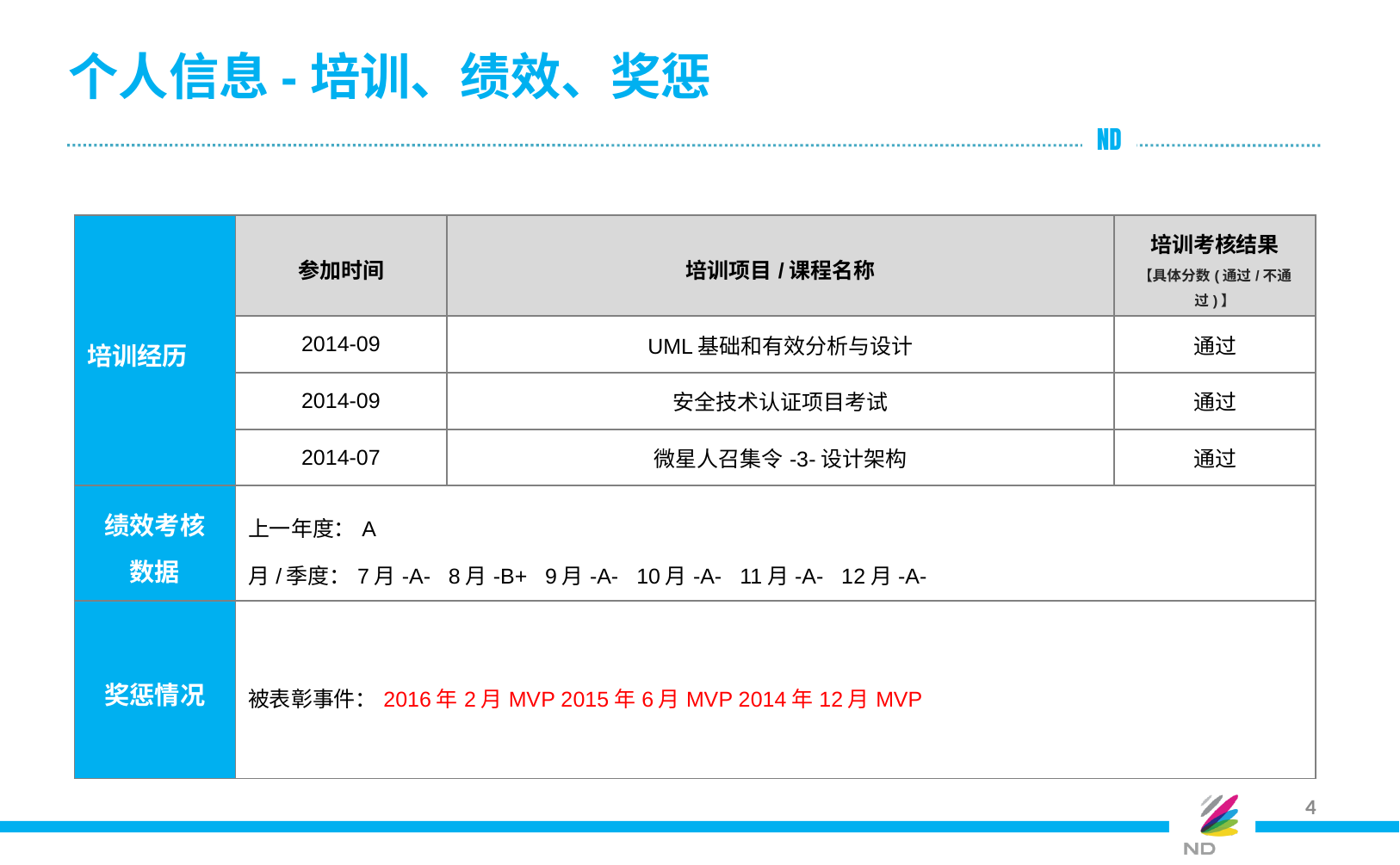

# 个人信息-培训、绩效、奖惩
| 培训经历 | 参加时间 | 培训项目/课程名称 | 培训考核结果 【具体分数(通过/不通过)】 |
| --- | --- | --- | --- |
|  | 2014-09 | UML基础和有效分析与设计 | 通过 |
|  | 2014-09 | 安全技术认证项目考试 | 通过 |
|  | 2014-07 | 微星人召集令-3-设计架构 | 通过 |
| 绩效考核 数据 | 上一年度：A 月/季度：7月-A- 8月-B+ 9月-A- 10月-A- 11月-A- 12月-A- |  |  |
| 奖惩情况 | 被表彰事件：2016年2月MVP 2015年6月MVP 2014年12月MVP |  |  |
4